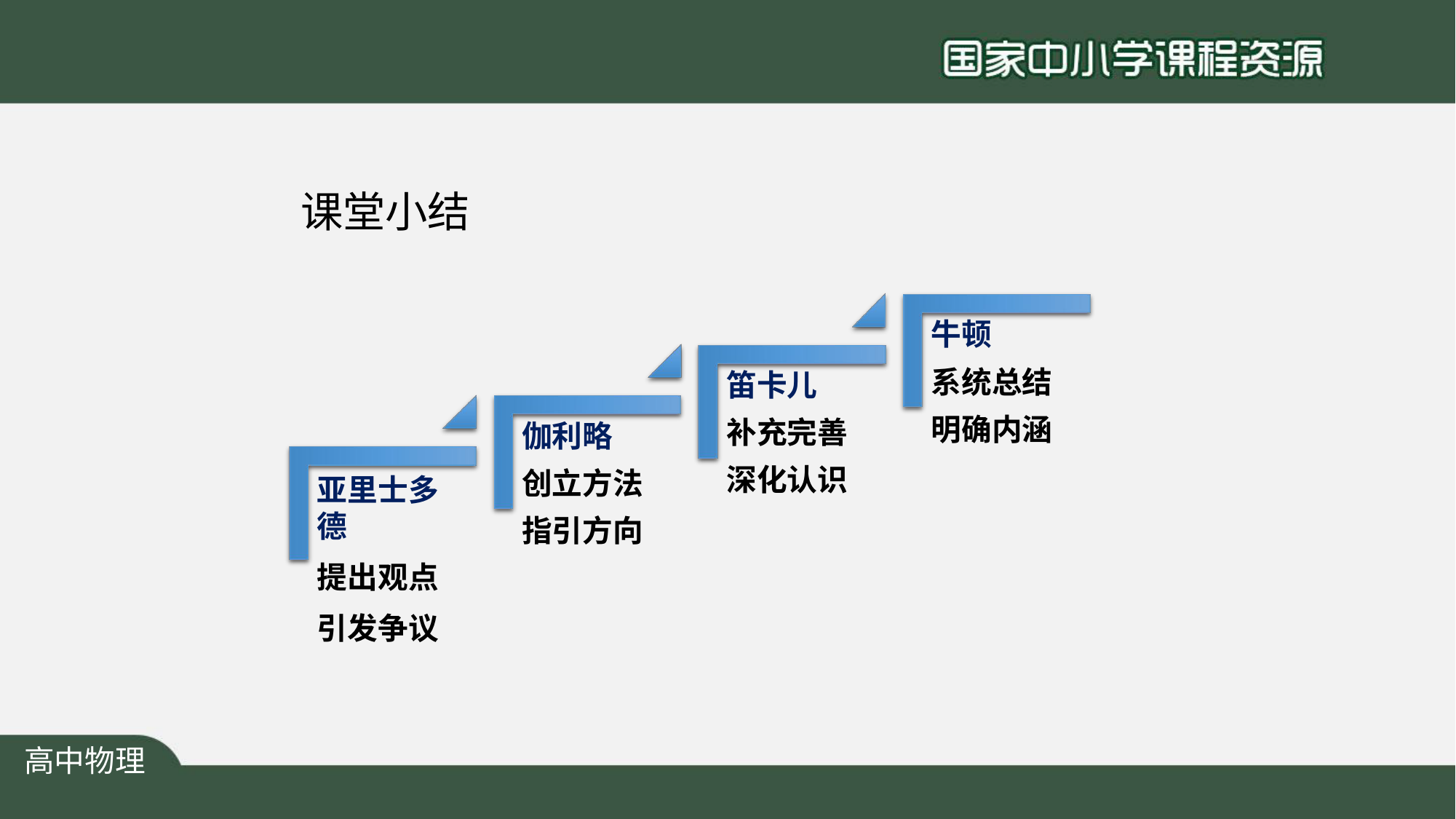

# 课堂小结

牛顿
系统总结 明确内涵

笛卡儿 补充完善 深化认识

伽利略 创立方法 指引方向

亚里士多 德
提出观点 引发争议
高中物理